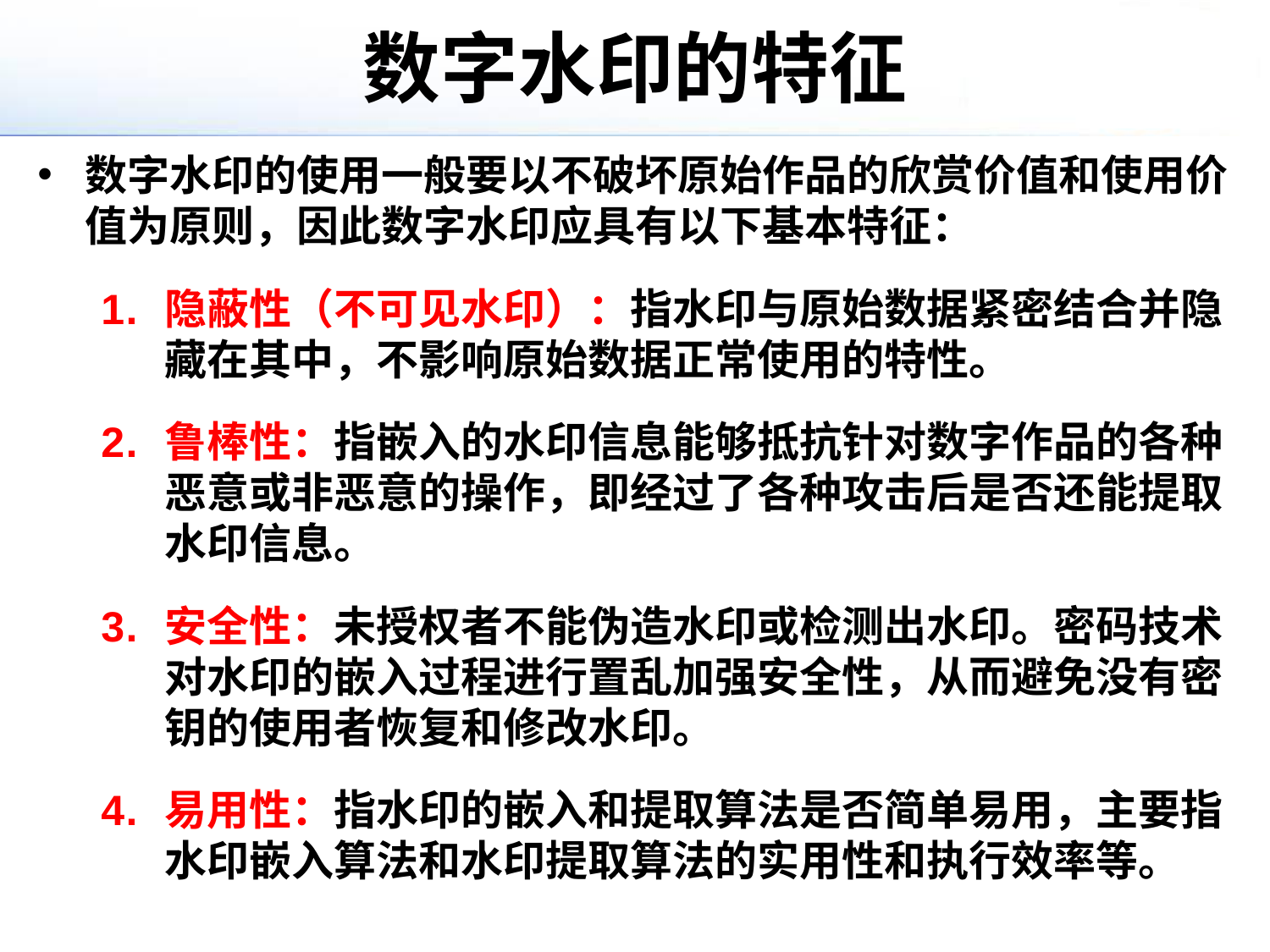

# 数字水印的特征
数字水印的使用一般要以不破坏原始作品的欣赏价值和使用价值为原则，因此数字水印应具有以下基本特征：
隐蔽性（不可见水印）：指水印与原始数据紧密结合并隐藏在其中，不影响原始数据正常使用的特性。
鲁棒性：指嵌入的水印信息能够抵抗针对数字作品的各种恶意或非恶意的操作，即经过了各种攻击后是否还能提取水印信息。
安全性：未授权者不能伪造水印或检测出水印。密码技术对水印的嵌入过程进行置乱加强安全性，从而避免没有密钥的使用者恢复和修改水印。
易用性：指水印的嵌入和提取算法是否简单易用，主要指水印嵌入算法和水印提取算法的实用性和执行效率等。